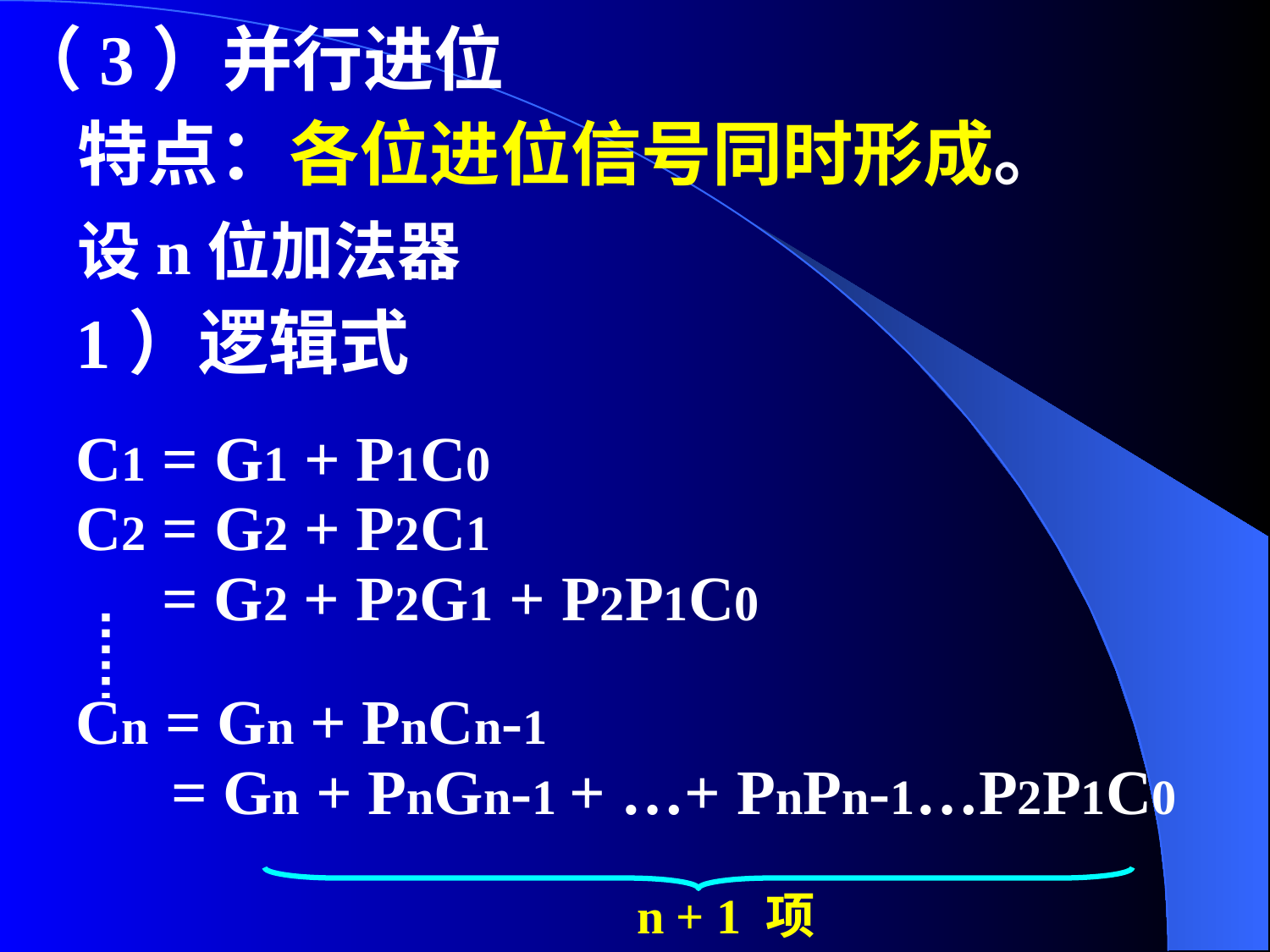

（3）并行进位
   特点：各位进位信号同时形成。
   设n位加法器
    1）逻辑式
C1 = G1 + P1C0
C2 = G2 + P2C1
       = G2 + P2G1 + P2P1C0

Cn = Gn + PnCn-1
      = Gn + PnGn-1 + …+ PnPn-1…P2P1C0

n + 1 项